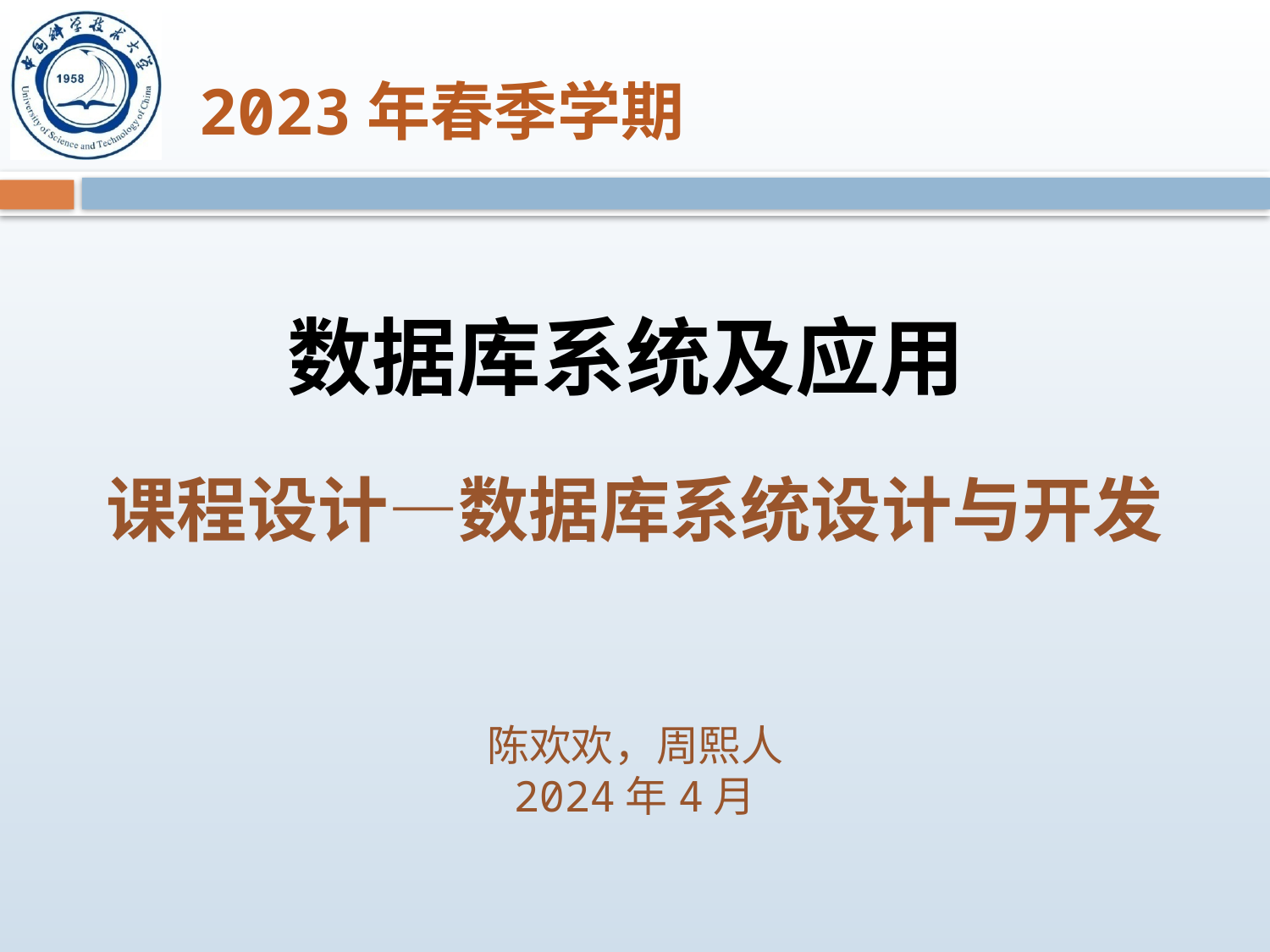

2023年春季学期
# 数据库系统及应用 课程设计—数据库系统设计与开发 陈欢欢，周熙人 2024年4月